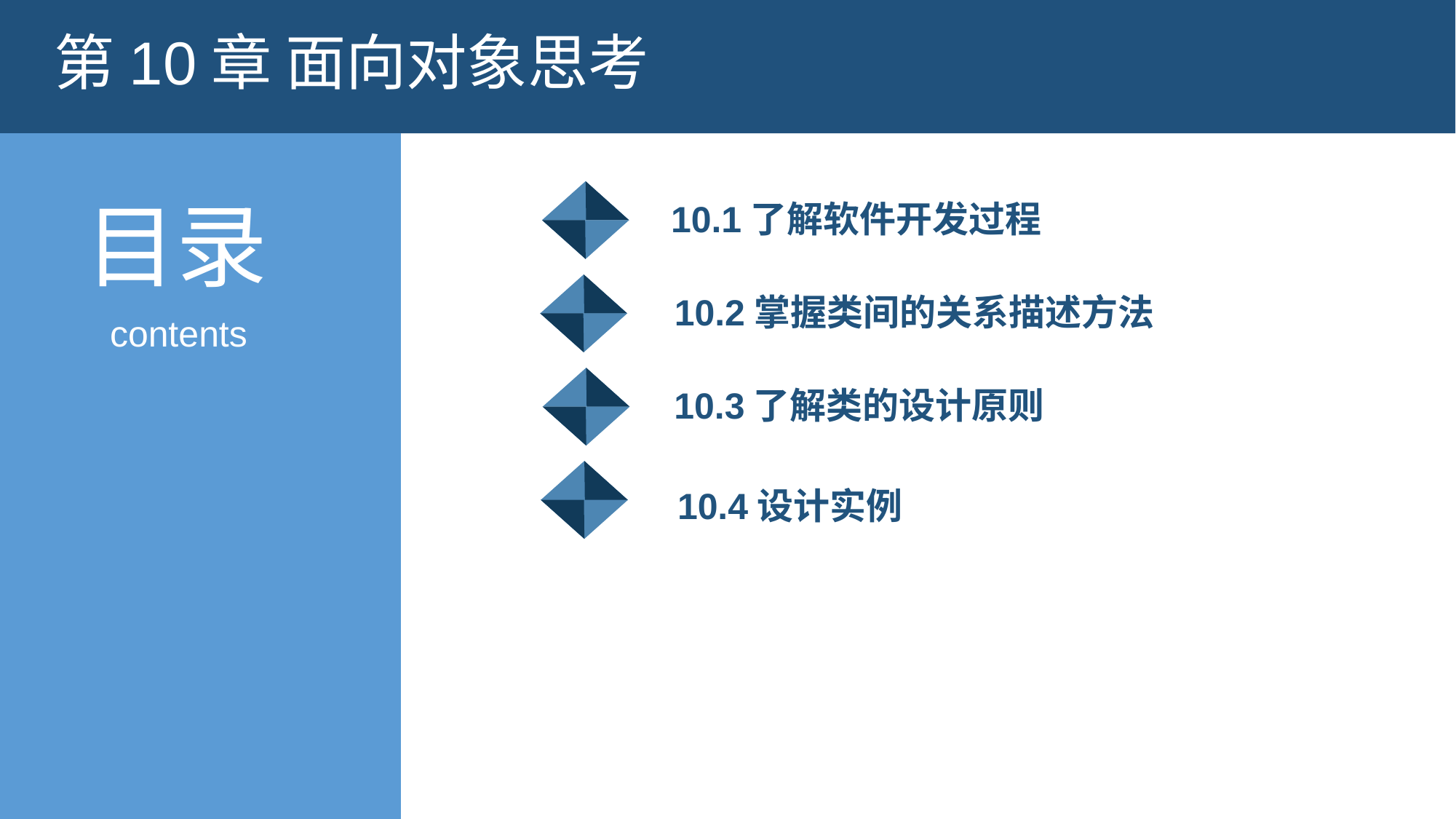

第10章 面向对象思考

10.1了解软件开发过程

10.2掌握类间的关系描述方法

10.3了解类的设计原则

10.4设计实例